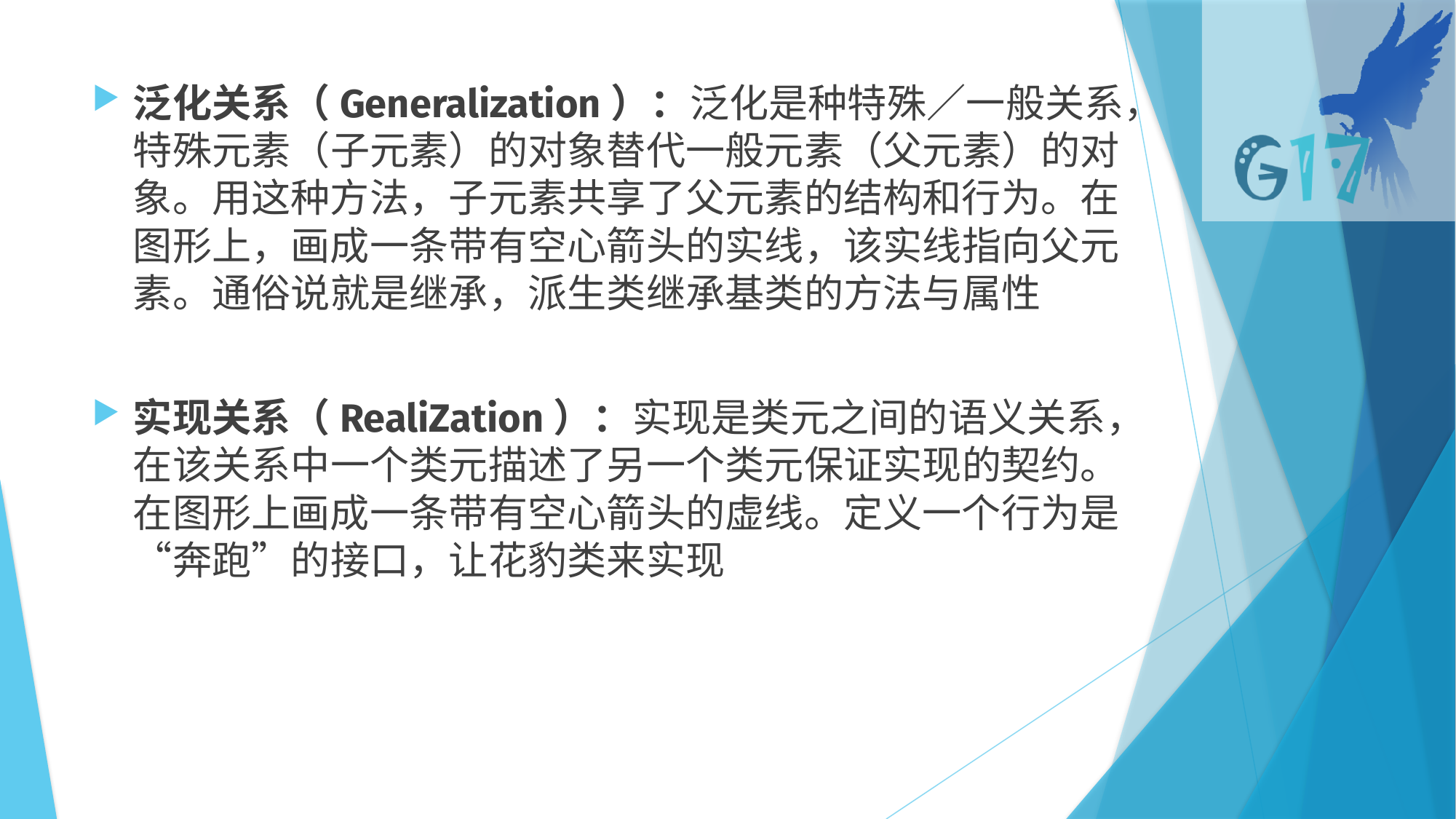

泛化关系（Generalization）：泛化是种特殊／一般关系，特殊元素（子元素）的对象替代一般元素（父元素）的对象。用这种方法，子元素共享了父元素的结构和行为。在图形上，画成一条带有空心箭头的实线，该实线指向父元素。通俗说就是继承，派生类继承基类的方法与属性

实现关系（RealiZation）：实现是类元之间的语义关系，在该关系中一个类元描述了另一个类元保证实现的契约。在图形上画成一条带有空心箭头的虚线。定义一个行为是“奔跑”的接口，让花豹类来实现